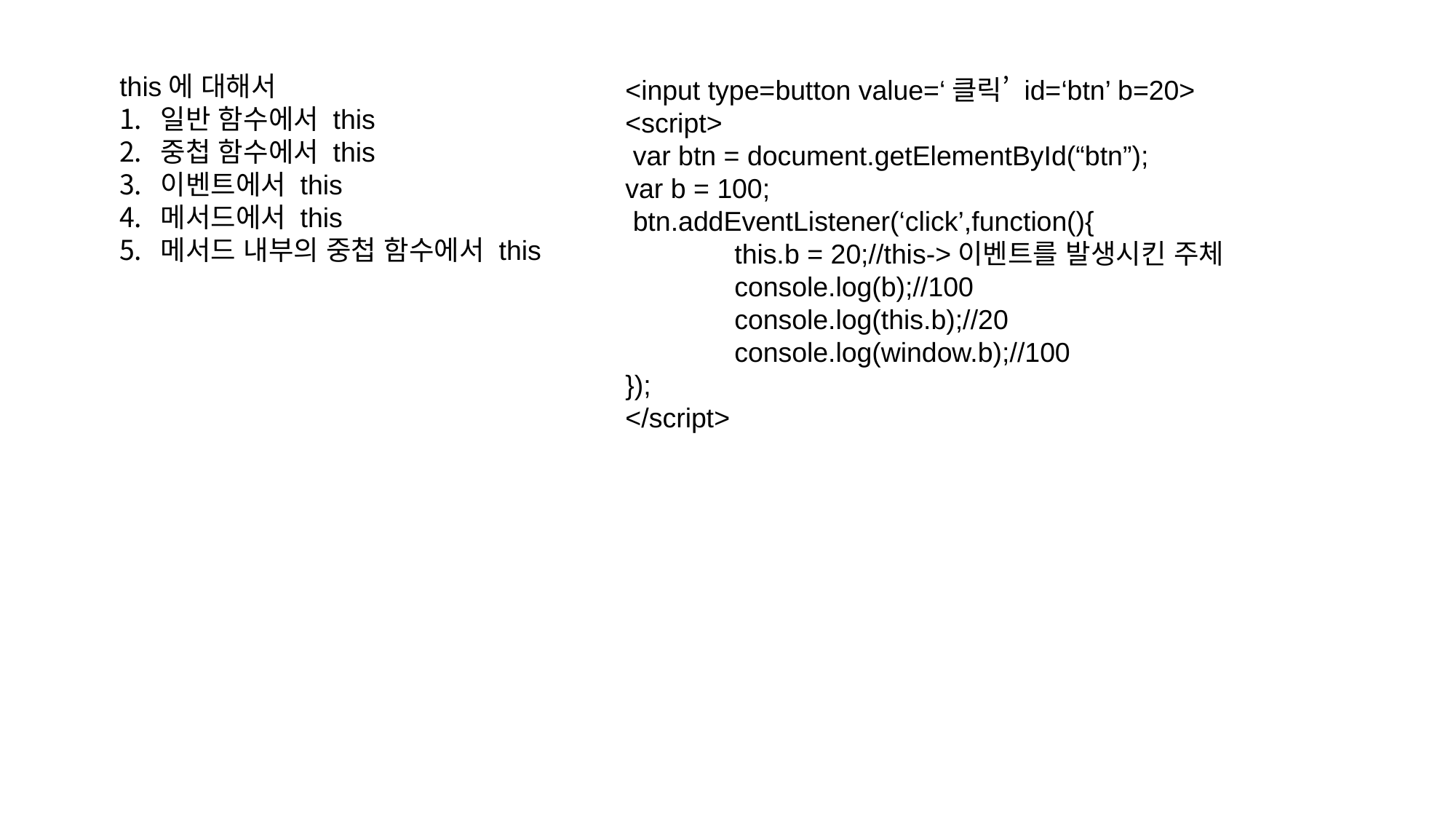

this에 대해서
일반 함수에서 this
중첩 함수에서 this
이벤트에서 this
메서드에서 this
메서드 내부의 중첩 함수에서 this
<input type=button value=‘클릭’ id=‘btn’ b=20>
<script>
 var btn = document.getElementById(“btn”);
var b = 100;
 btn.addEventListener(‘click’,function(){
	this.b = 20;//this->이벤트를 발생시킨 주체
	console.log(b);//100
	console.log(this.b);//20
	console.log(window.b);//100
});
</script>